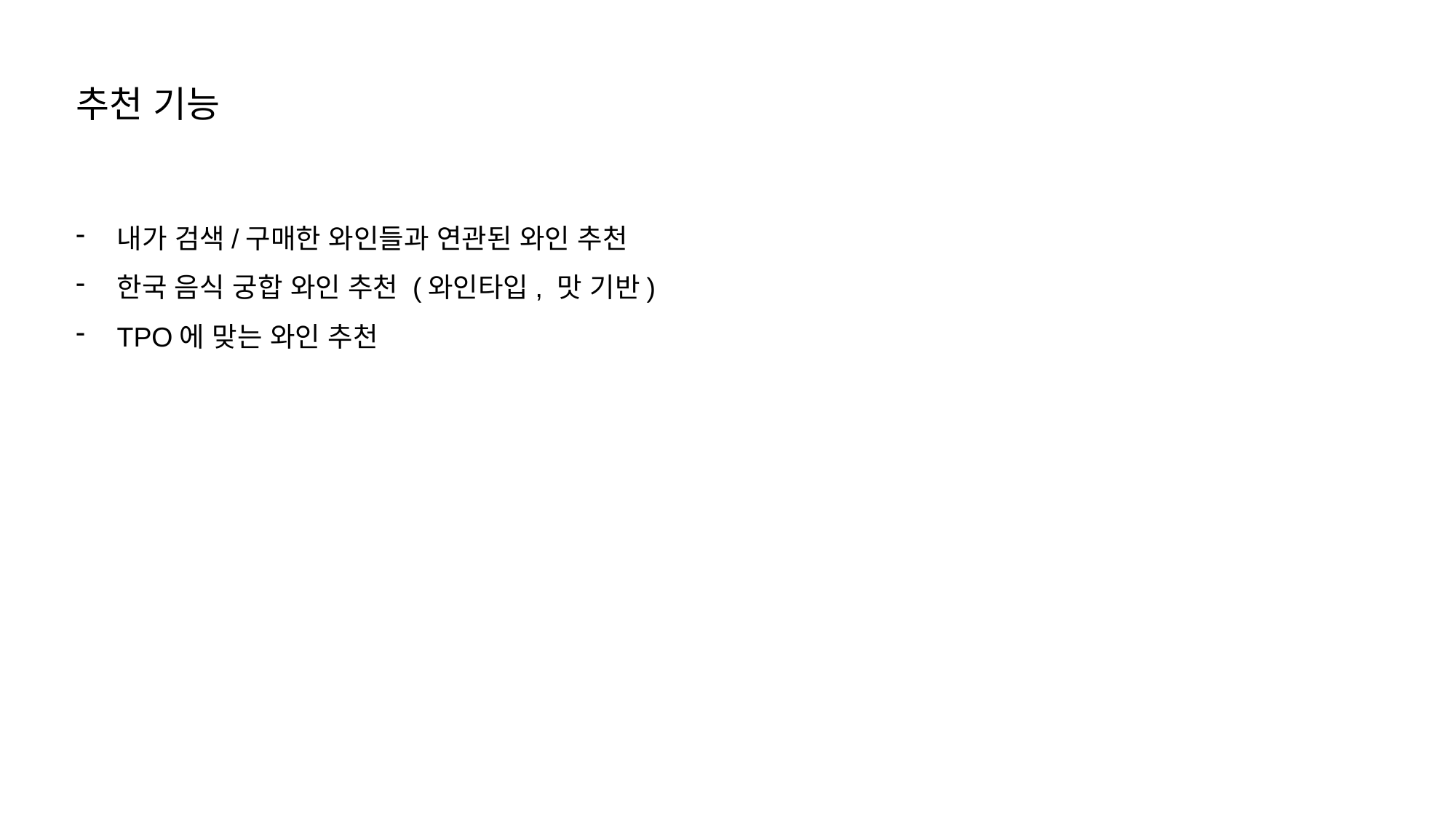

추천 기능
내가 검색/구매한 와인들과 연관된 와인 추천
한국 음식 궁합 와인 추천 (와인타입, 맛 기반)
TPO에 맞는 와인 추천